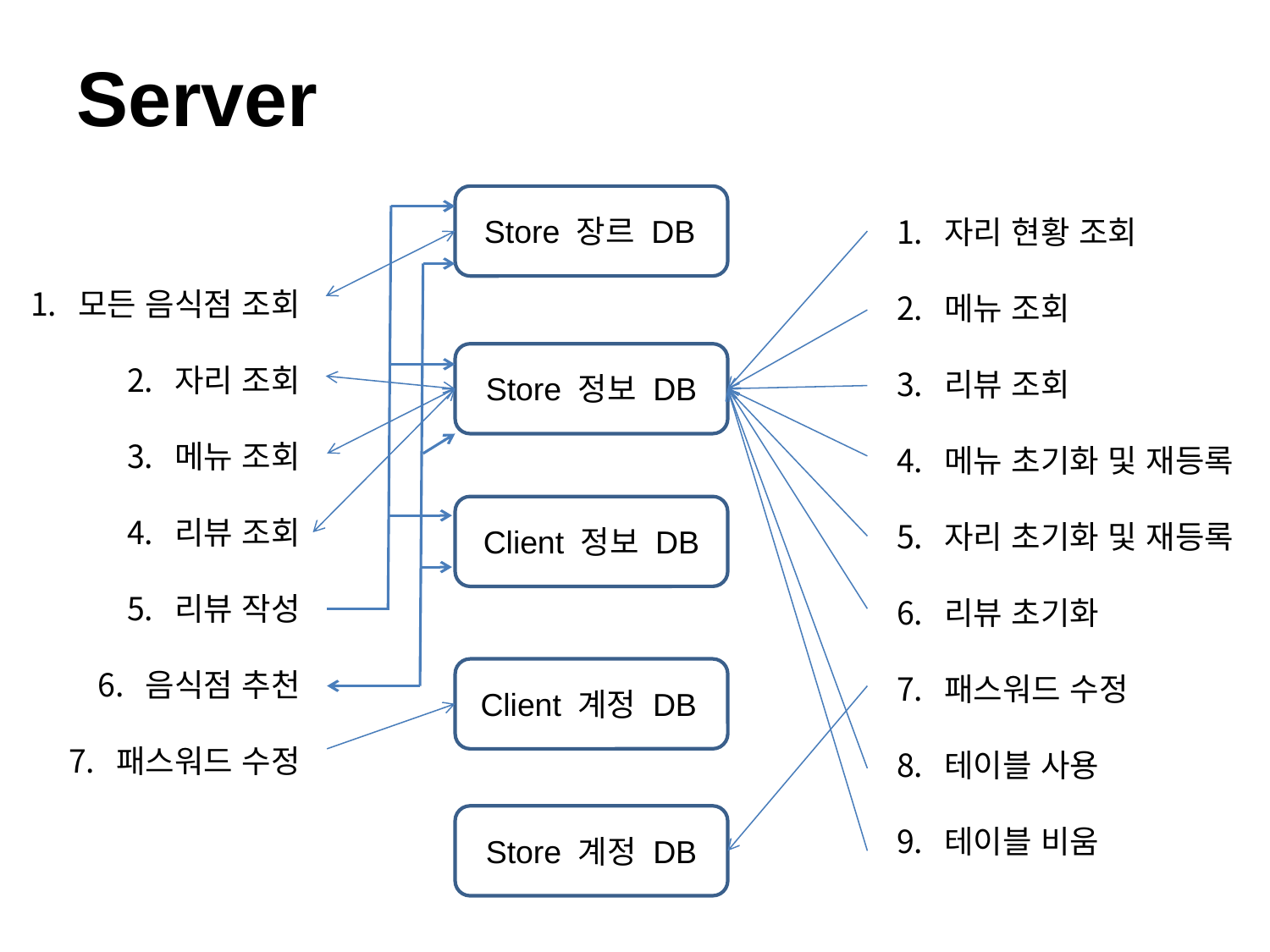

# Server

Store 장르 DB
자리 현황 조회

메뉴 조회

리뷰 조회

메뉴 초기화 및 재등록

자리 초기화 및 재등록

리뷰 초기화

패스워드 수정

테이블 사용

테이블 비움

모든 음식점 조회

자리 조회

메뉴 조회

리뷰 조회

리뷰 작성

음식점 추천

패스워드 수정

Store 정보 DB

Client 정보 DB

Client 계정 DB

Store 계정 DB